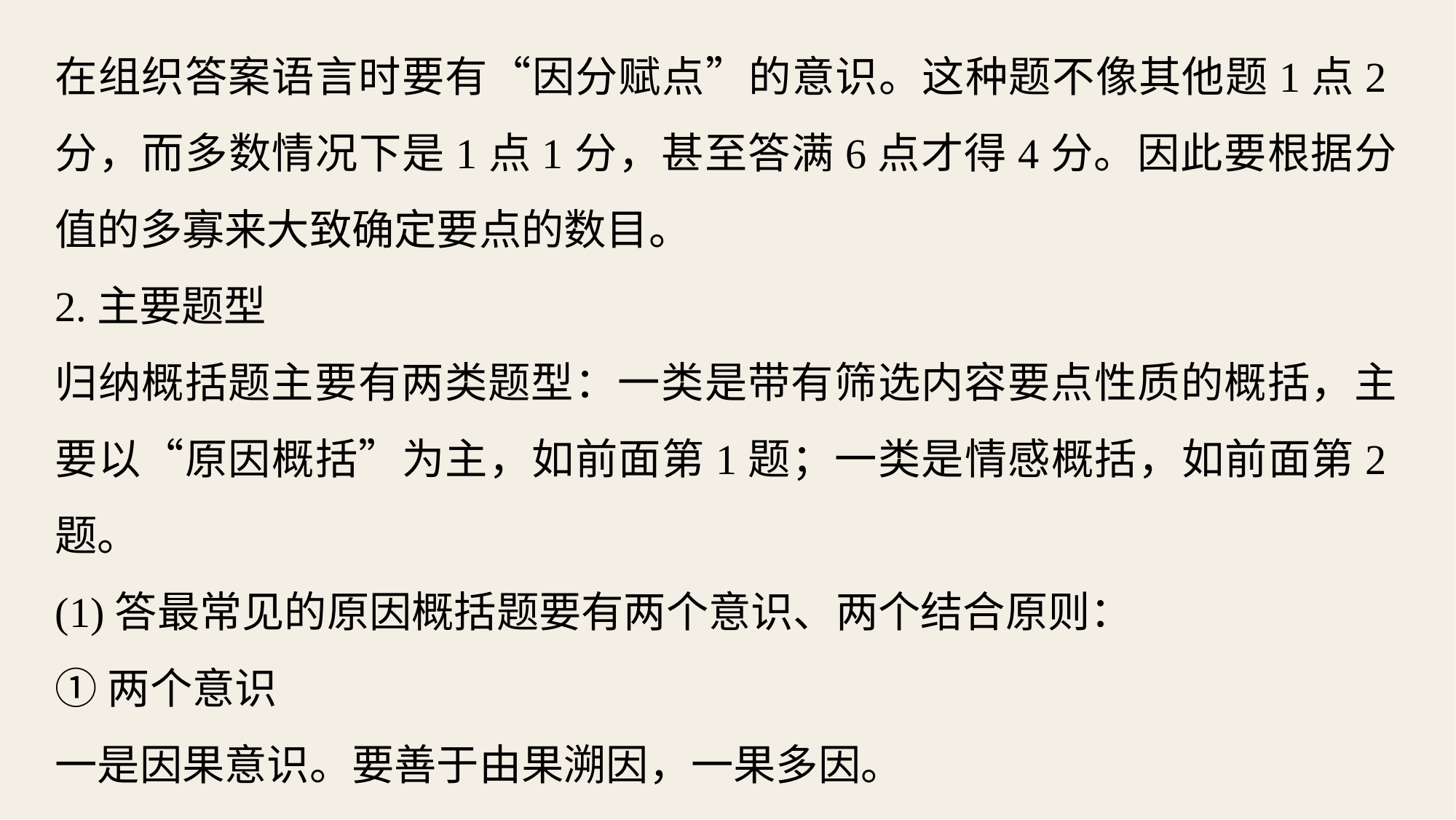

在组织答案语言时要有“因分赋点”的意识。这种题不像其他题1点2分，而多数情况下是1点1分，甚至答满6点才得4分。因此要根据分值的多寡来大致确定要点的数目。
2.主要题型
归纳概括题主要有两类题型：一类是带有筛选内容要点性质的概括，主要以“原因概括”为主，如前面第1题；一类是情感概括，如前面第2题。
(1)答最常见的原因概括题要有两个意识、两个结合原则：
①两个意识
一是因果意识。要善于由果溯因，一果多因。
二是层次意识。对相关文字划分层次，是不遗漏要点的重要保证。